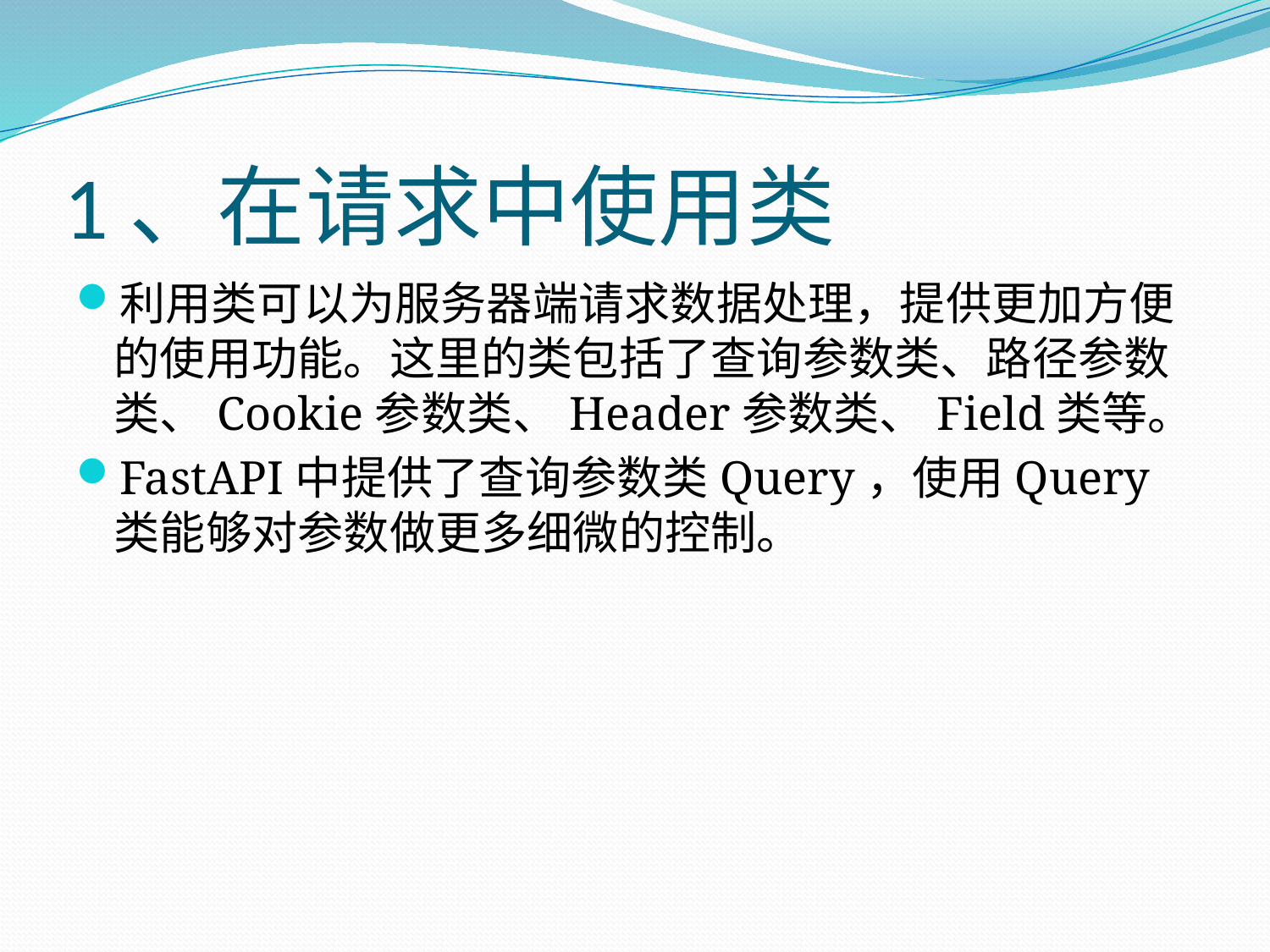

# 1、在请求中使用类
利用类可以为服务器端请求数据处理，提供更加方便的使用功能。这里的类包括了查询参数类、路径参数类、Cookie参数类、Header参数类、Field类等。
FastAPI中提供了查询参数类Query，使用Query类能够对参数做更多细微的控制。